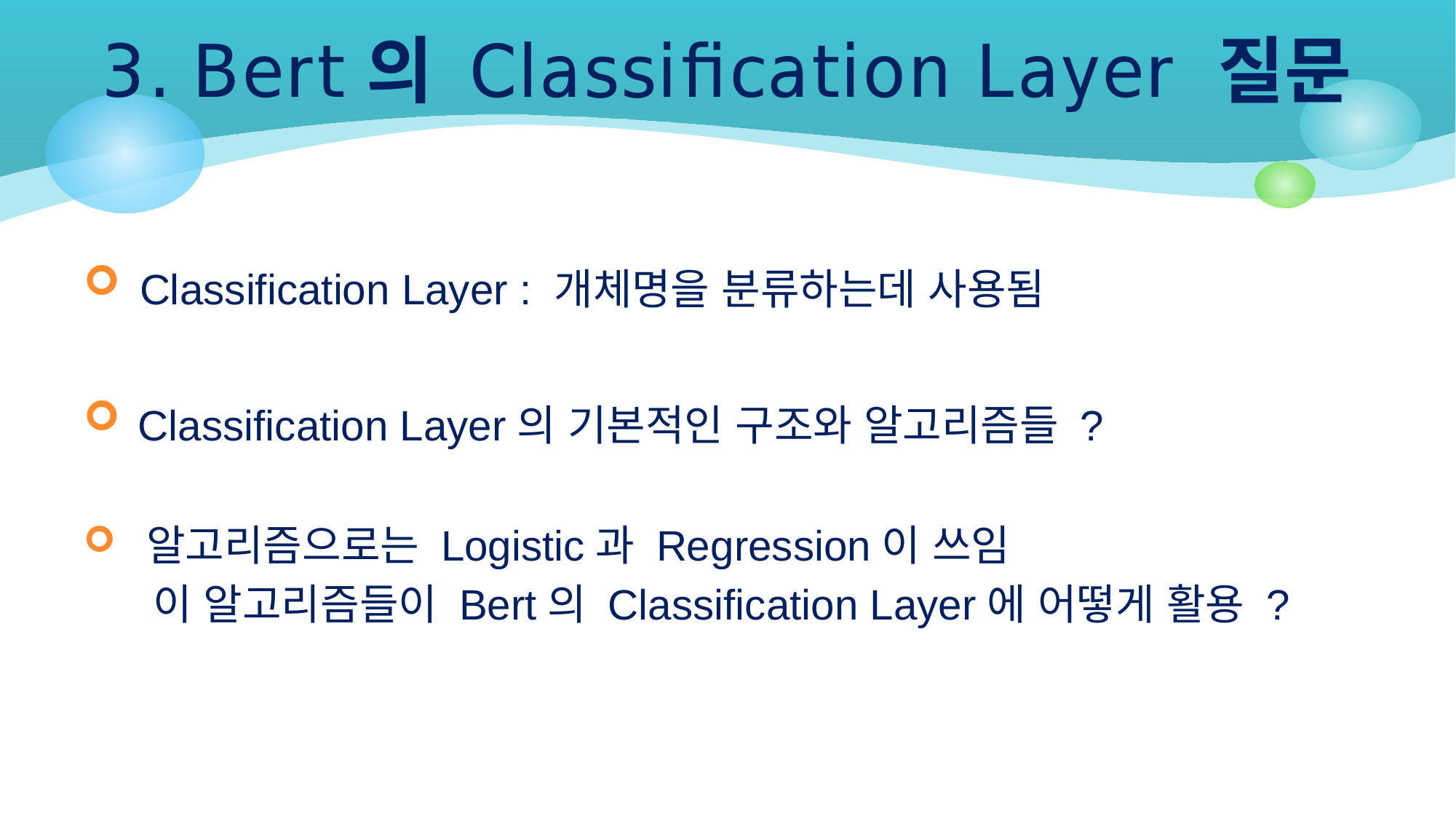

# 3. Bert의 Classification Layer 질문
 Classification Layer : 개체명을 분류하는데 사용됨

 Classification Layer의 기본적인 구조와 알고리즘들 ?

 알고리즘으로는 Logistic과 Regression이 쓰임
     이 알고리즘들이 Bert의 Classification Layer에 어떻게 활용 ?